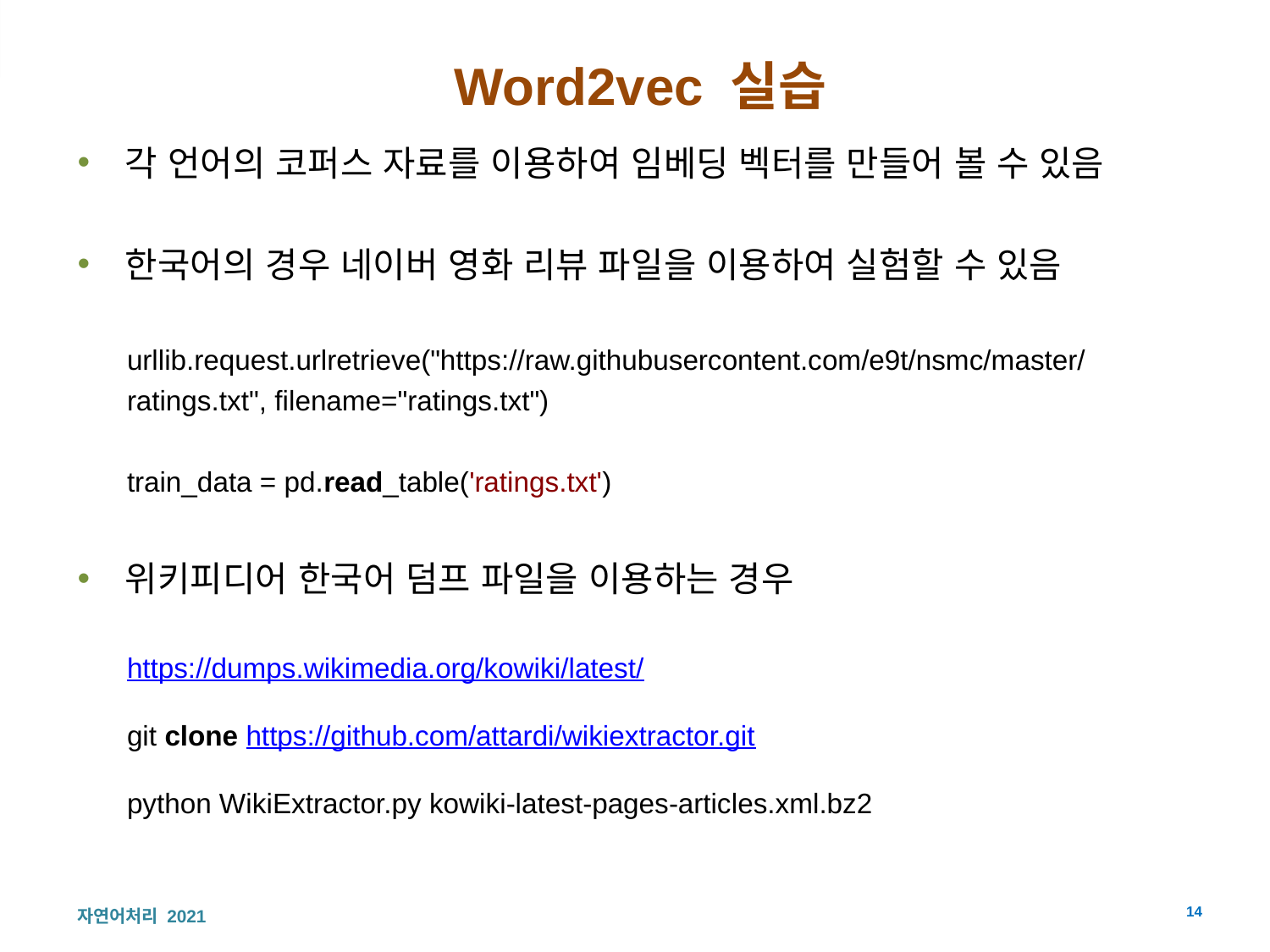

# Word2vec 실습
각 언어의 코퍼스 자료를 이용하여 임베딩 벡터를 만들어 볼 수 있음

한국어의 경우 네이버 영화 리뷰 파일을 이용하여 실험할 수 있음

urllib.request.urlretrieve("https://raw.githubusercontent.com/e9t/nsmc/master/ratings.txt", filename="ratings.txt")

train_data = pd.read_table('ratings.txt')

위키피디어 한국어 덤프 파일을 이용하는 경우

https://dumps.wikimedia.org/kowiki/latest/

git clone https://github.com/attardi/wikiextractor.git

python WikiExtractor.py kowiki-latest-pages-articles.xml.bz2